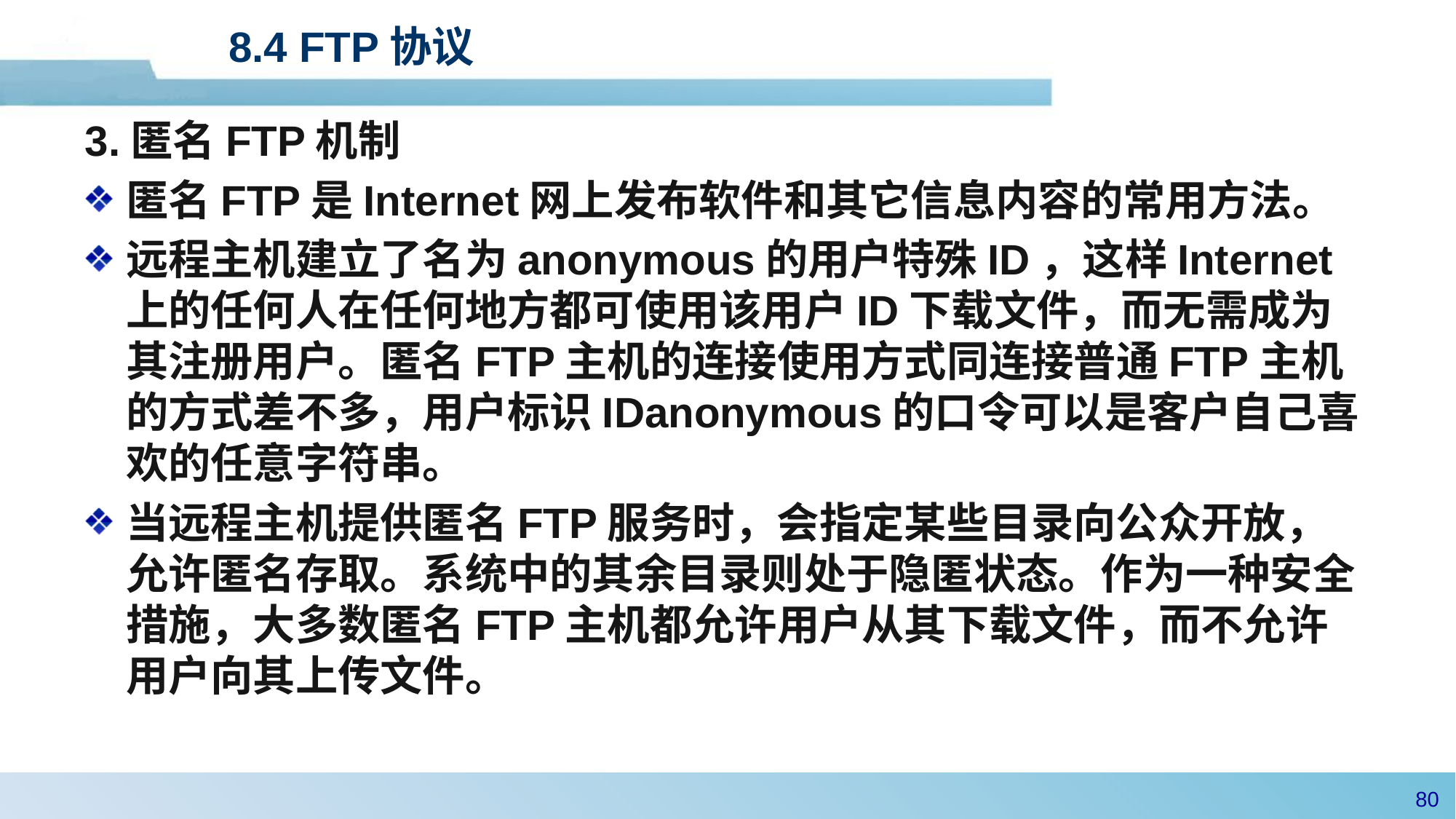

# 8.4 FTP协议
3.匿名FTP机制
匿名FTP是Internet网上发布软件和其它信息内容的常用方法。
远程主机建立了名为anonymous的用户特殊ID，这样Internet上的任何人在任何地方都可使用该用户ID下载文件，而无需成为其注册用户。匿名FTP主机的连接使用方式同连接普通FTP主机的方式差不多，用户标识IDanonymous的口令可以是客户自己喜欢的任意字符串。
当远程主机提供匿名FTP服务时，会指定某些目录向公众开放，允许匿名存取。系统中的其余目录则处于隐匿状态。作为一种安全措施，大多数匿名FTP主机都允许用户从其下载文件，而不允许用户向其上传文件。

80